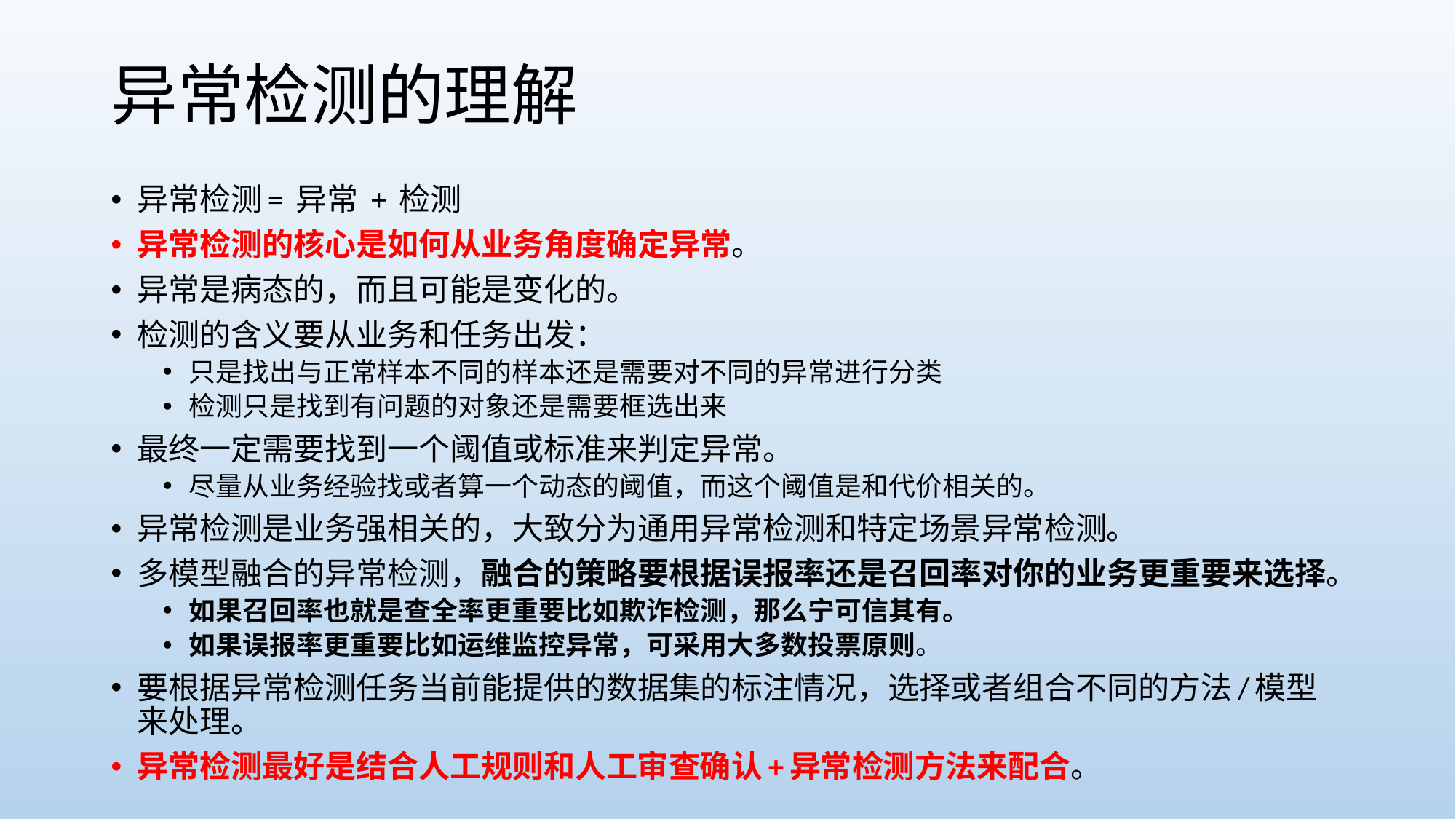

# 异常检测的理解
异常检测= 异常 + 检测
异常检测的核心是如何从业务角度确定异常。
异常是病态的，而且可能是变化的。
检测的含义要从业务和任务出发：
只是找出与正常样本不同的样本还是需要对不同的异常进行分类
检测只是找到有问题的对象还是需要框选出来
最终一定需要找到一个阈值或标准来判定异常。
尽量从业务经验找或者算一个动态的阈值，而这个阈值是和代价相关的。
异常检测是业务强相关的，大致分为通用异常检测和特定场景异常检测。
多模型融合的异常检测，融合的策略要根据误报率还是召回率对你的业务更重要来选择。
如果召回率也就是查全率更重要比如欺诈检测，那么宁可信其有。
如果误报率更重要比如运维监控异常，可采用大多数投票原则。
要根据异常检测任务当前能提供的数据集的标注情况，选择或者组合不同的方法/模型来处理。
异常检测最好是结合人工规则和人工审查确认+异常检测方法来配合。